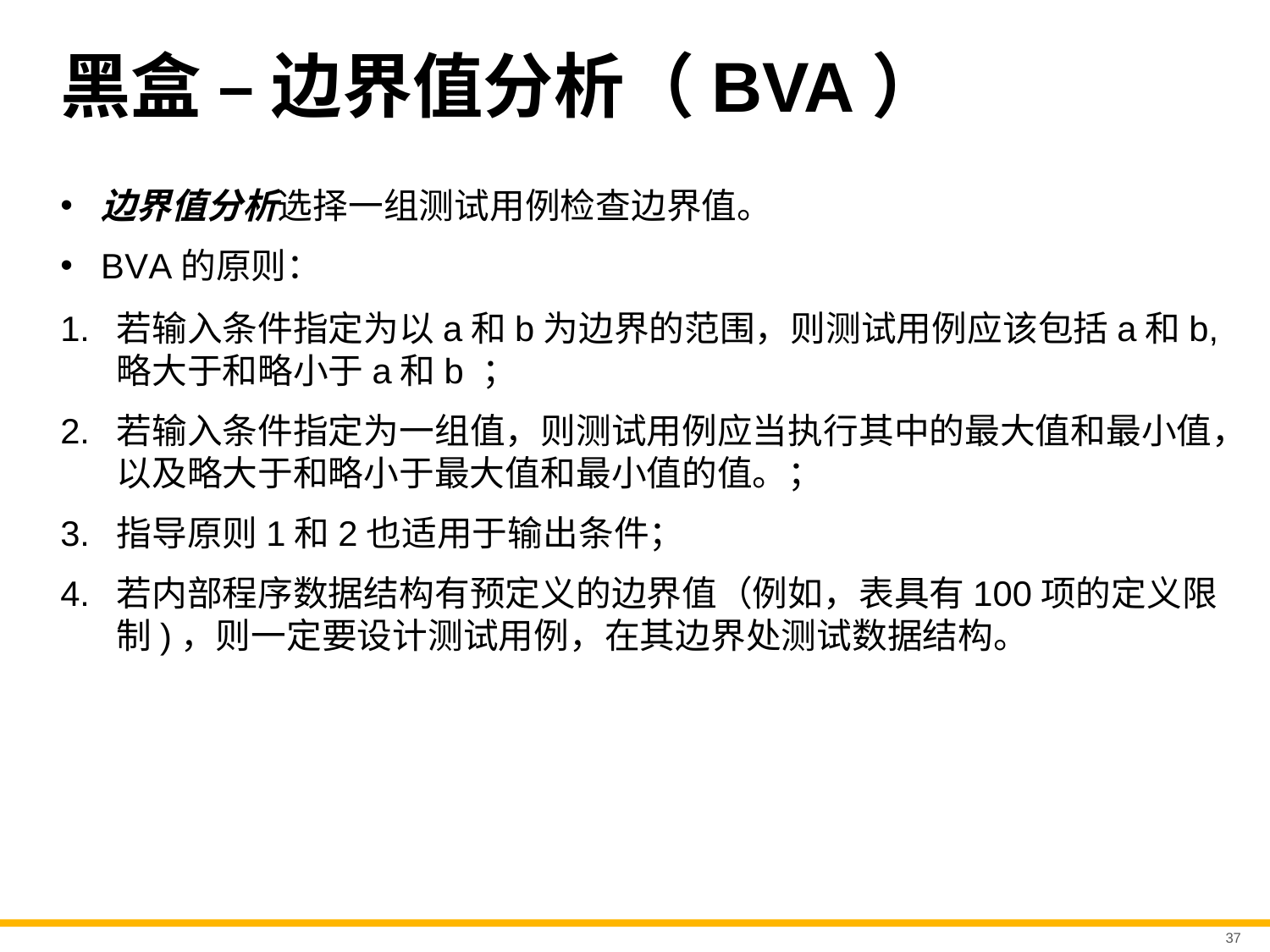

# 黑盒 – 边界值分析（BVA）
边界值分析选择一组测试用例检查边界值。
B V A的原则：
若输入条件指定为以a和b为边界的范围，则测试用例应该包括a和b,略大于和略小于a和b ；
若输入条件指定为一组值，则测试用例应当执行其中的最大值和最小值，以及略大于和略小于最大值和最小值的值。；
指导原则1和2也适用于输出条件；
若内部程序数据结构有预定义的边界值（例如，表具有100项的定义限制)，则一定要设计测试用例，在其边界处测试数据结构。
37